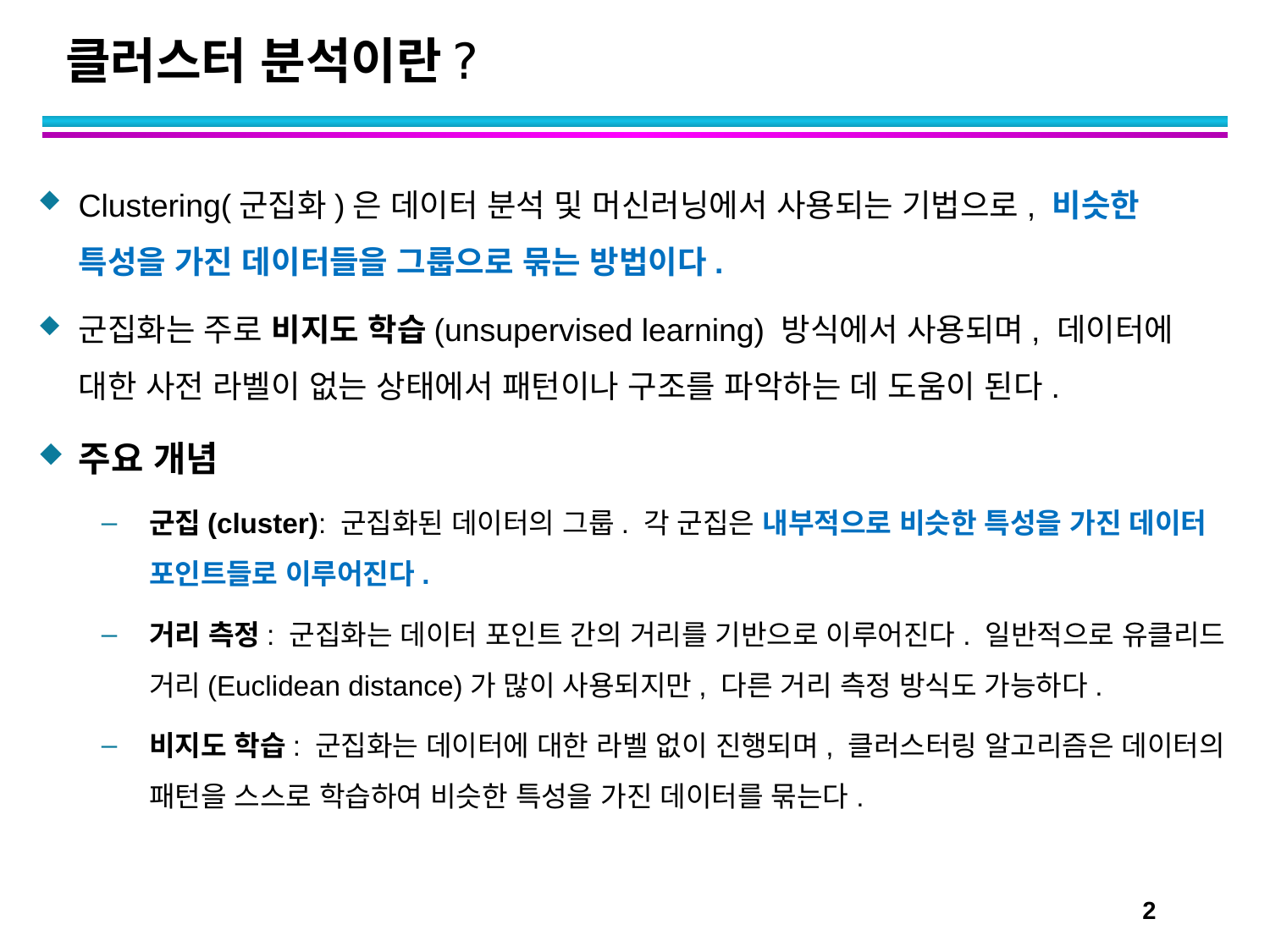

# 클러스터 분석이란?
Clustering(군집화)은 데이터 분석 및 머신러닝에서 사용되는 기법으로, 비슷한 특성을 가진 데이터들을 그룹으로 묶는 방법이다.
군집화는 주로 비지도 학습(unsupervised learning) 방식에서 사용되며, 데이터에 대한 사전 라벨이 없는 상태에서 패턴이나 구조를 파악하는 데 도움이 된다.
주요 개념
군집(cluster): 군집화된 데이터의 그룹. 각 군집은 내부적으로 비슷한 특성을 가진 데이터 포인트들로 이루어진다.
거리 측정: 군집화는 데이터 포인트 간의 거리를 기반으로 이루어진다. 일반적으로 유클리드 거리(Euclidean distance)가 많이 사용되지만, 다른 거리 측정 방식도 가능하다.
비지도 학습: 군집화는 데이터에 대한 라벨 없이 진행되며, 클러스터링 알고리즘은 데이터의 패턴을 스스로 학습하여 비슷한 특성을 가진 데이터를 묶는다.